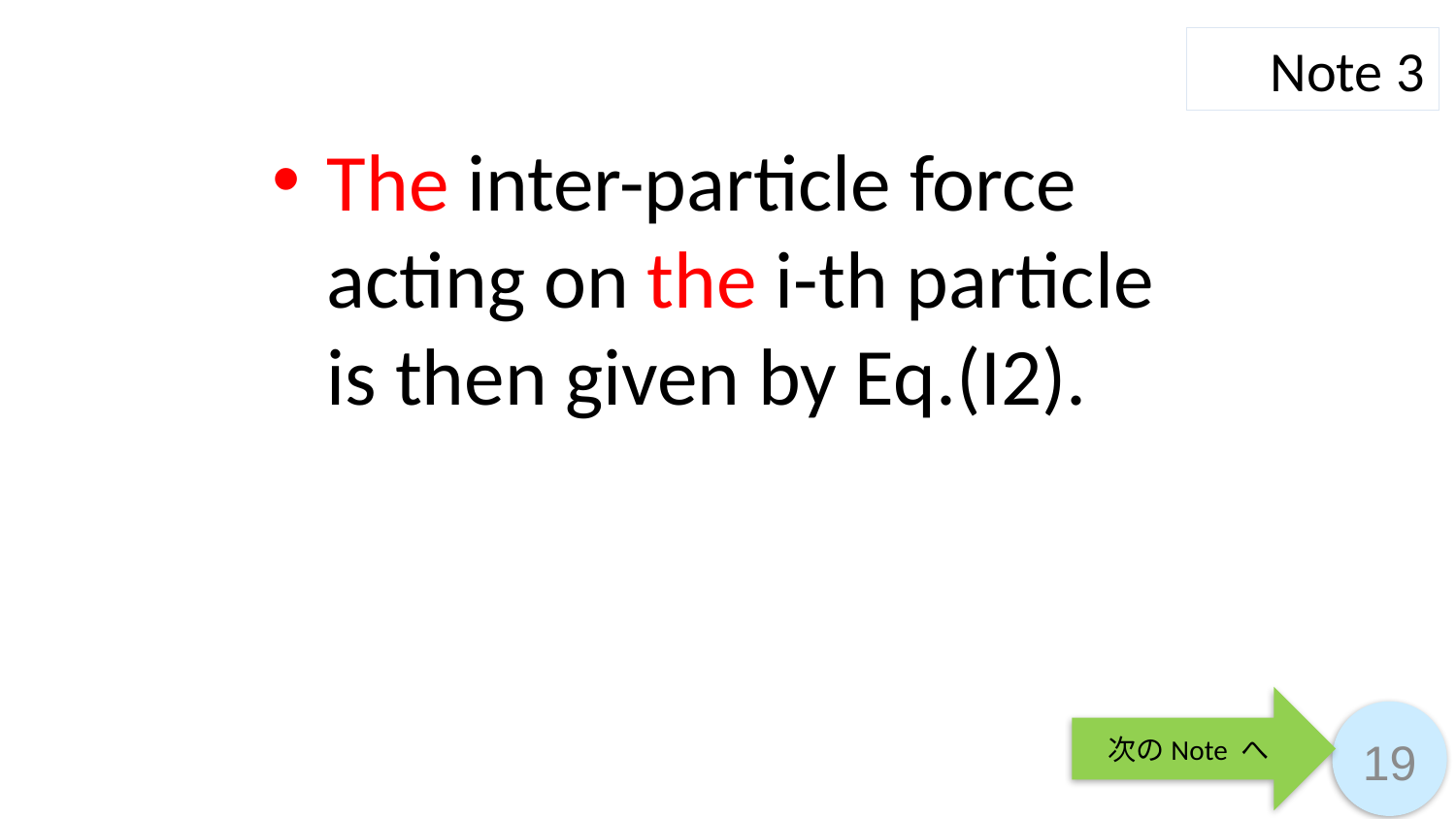

Note 3
The inter-particle force acting on the i-th particle is then given by Eq.(I2).
次のNote へ
19